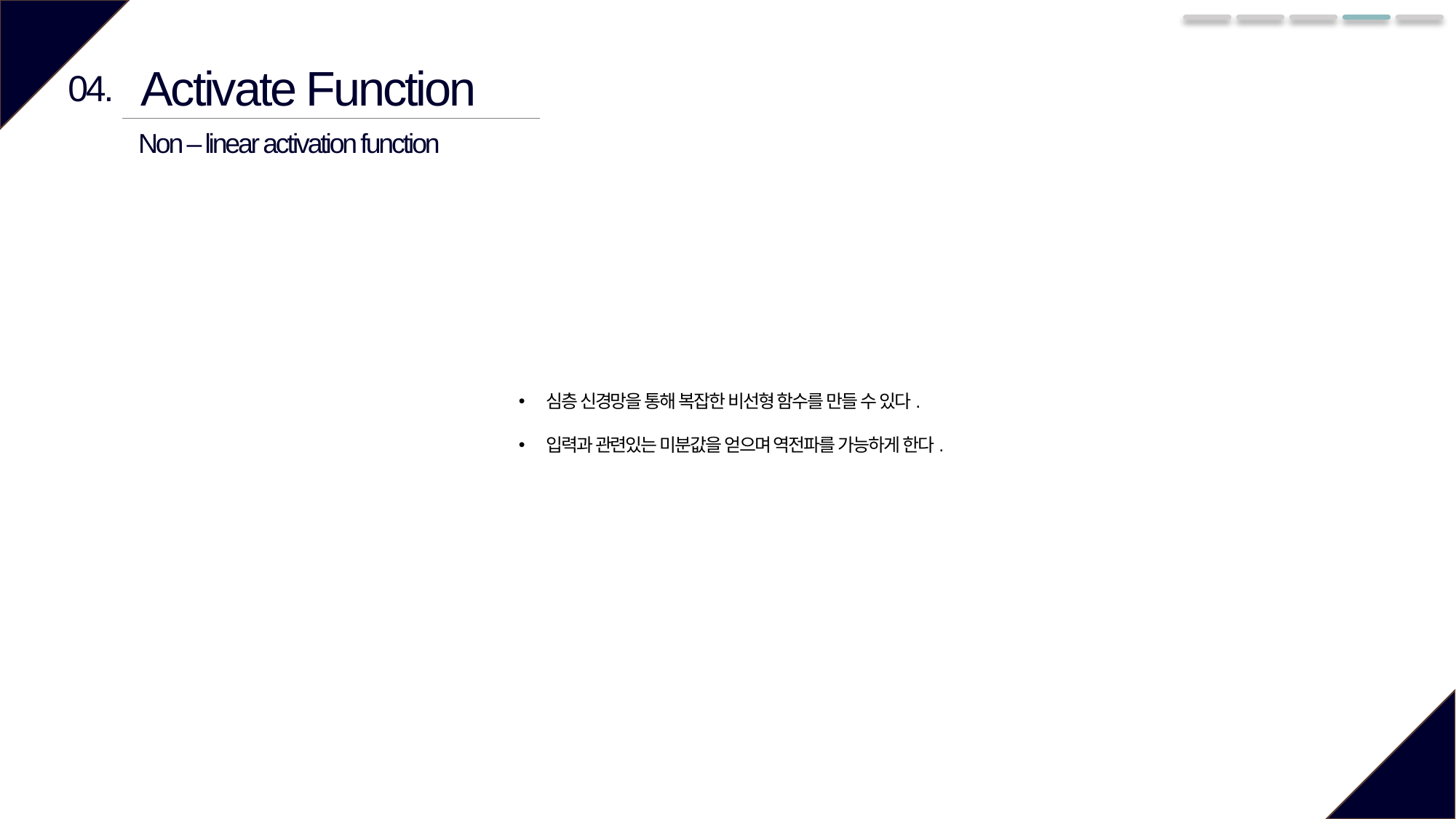

Activate Function
04.
Non – linear activation function
심층 신경망을 통해 복잡한 비선형 함수를 만들 수 있다.
입력과 관련있는 미분값을 얻으며 역전파를 가능하게 한다.